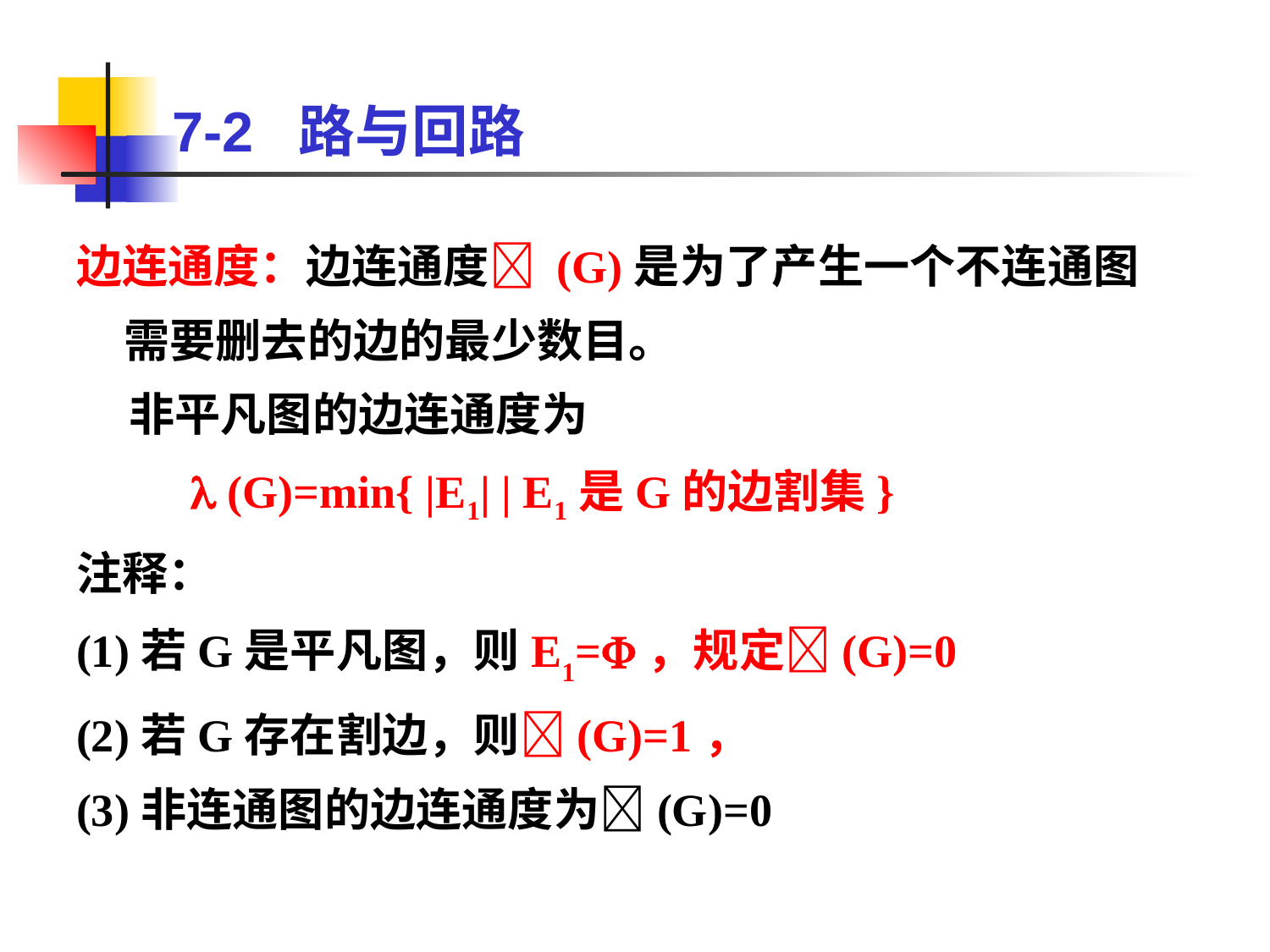

# 7-2  路与回路
边连通度：边连通度λ (G)是为了产生一个不连通图需要删去的边的最少数目。
    非平凡图的边连通度为
          λ (G)=min{ |E1| | E1是G的边割集}
注释：
(1)若G是平凡图，则E1=Φ，规定λ(G)=0
(2)若G存在割边，则λ(G)=1，
(3)非连通图的边连通度为λ(G)=0
45